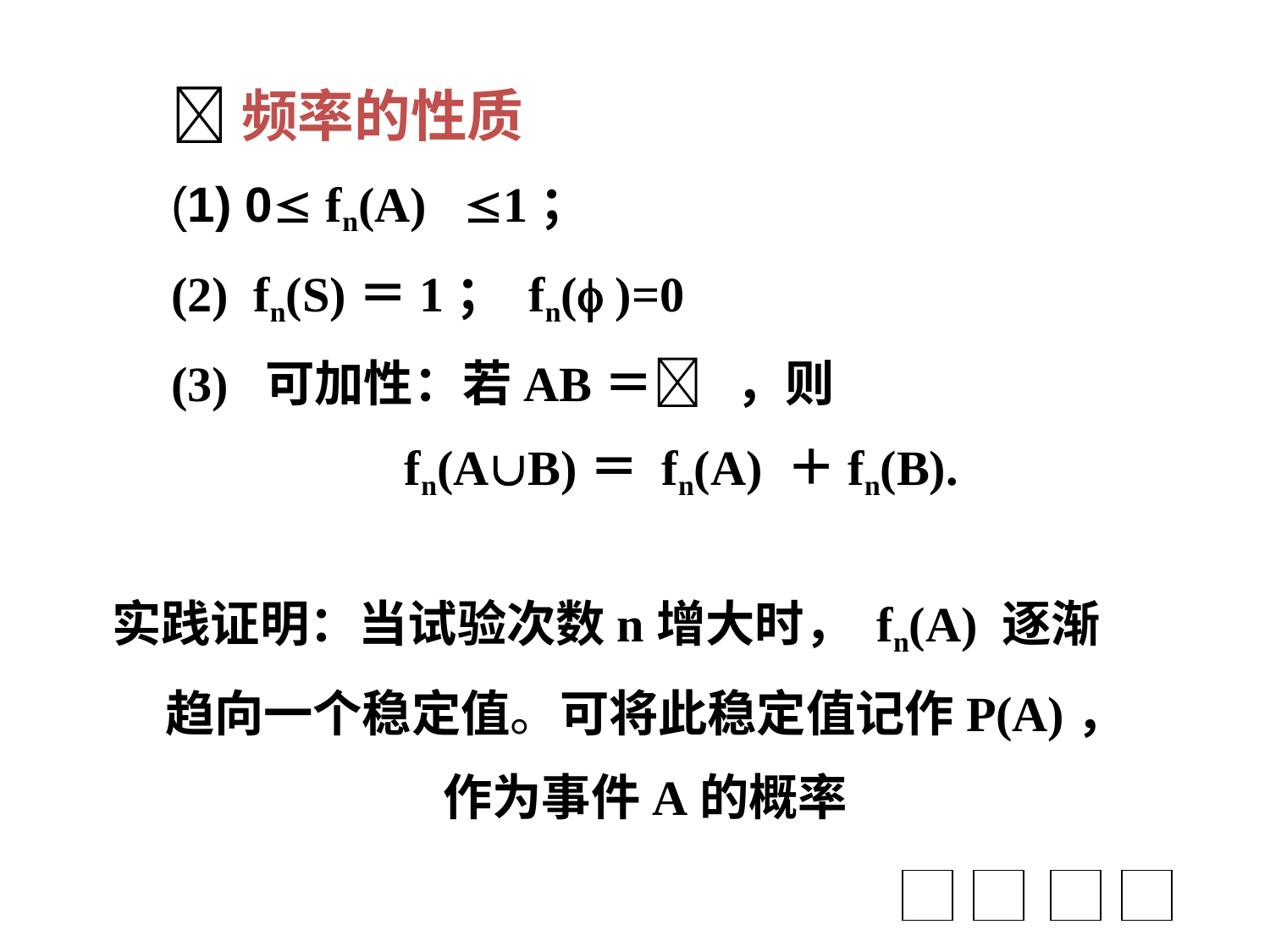

•频率的性质
(1) 0≤ fn(A)  ≤1；
(2)  fn(S)＝1； fn(φ )=0
(3)  可加性：若AB＝φ   ，则
                   fn(A∪B)＝ fn(A) ＋fn(B).
实践证明：当试验次数n增大时， fn(A) 逐渐
趋向一个稳定值。可将此稳定值记作P(A)，
作为事件A的概率